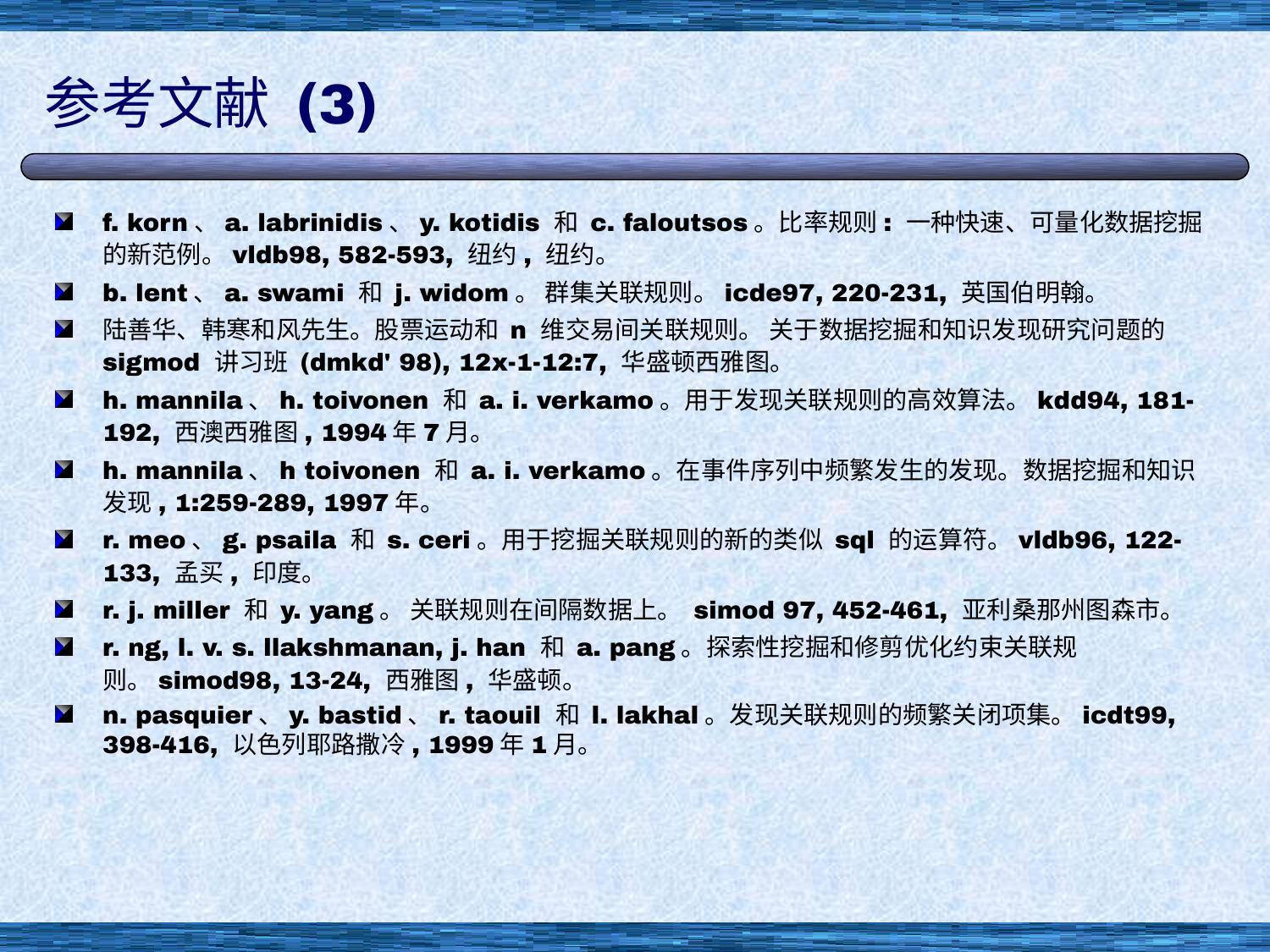

# 参考文献 (3)
f. korn、a. labrinidis、y. kotidis 和 c. faloutsos。比率规则: 一种快速、可量化数据挖掘的新范例。vldb98, 582-593, 纽约, 纽约。
b. lent、a. swami 和 j. widom。 群集关联规则。icde97, 220-231, 英国伯明翰。
陆善华、韩寒和风先生。股票运动和 n 维交易间关联规则。 关于数据挖掘和知识发现研究问题的 sigmod 讲习班 (dmkd' 98), 12x-1-12:7, 华盛顿西雅图。
h. mannila、h. toivonen 和 a. i. verkamo。用于发现关联规则的高效算法。kdd94, 181-192, 西澳西雅图, 1994年7月。
h. mannila、h toivonen 和 a. i. verkamo。在事件序列中频繁发生的发现。数据挖掘和知识发现, 1:259-289, 1997年。
r. meo、g. psaila 和 s. ceri。用于挖掘关联规则的新的类似 sql 的运算符。vldb96, 122-133, 孟买, 印度。
r. j. miller 和 y. yang。 关联规则在间隔数据上。 simod 97, 452-461, 亚利桑那州图森市。
r. ng, l. v. s. llakshmanan, j. han 和 a. pang。探索性挖掘和修剪优化约束关联规则。simod98, 13-24, 西雅图, 华盛顿。
n. pasquier、y. bastid、r. taouil 和 l. lakhal。发现关联规则的频繁关闭项集。icdt99, 398-416, 以色列耶路撒冷, 1999年1月。